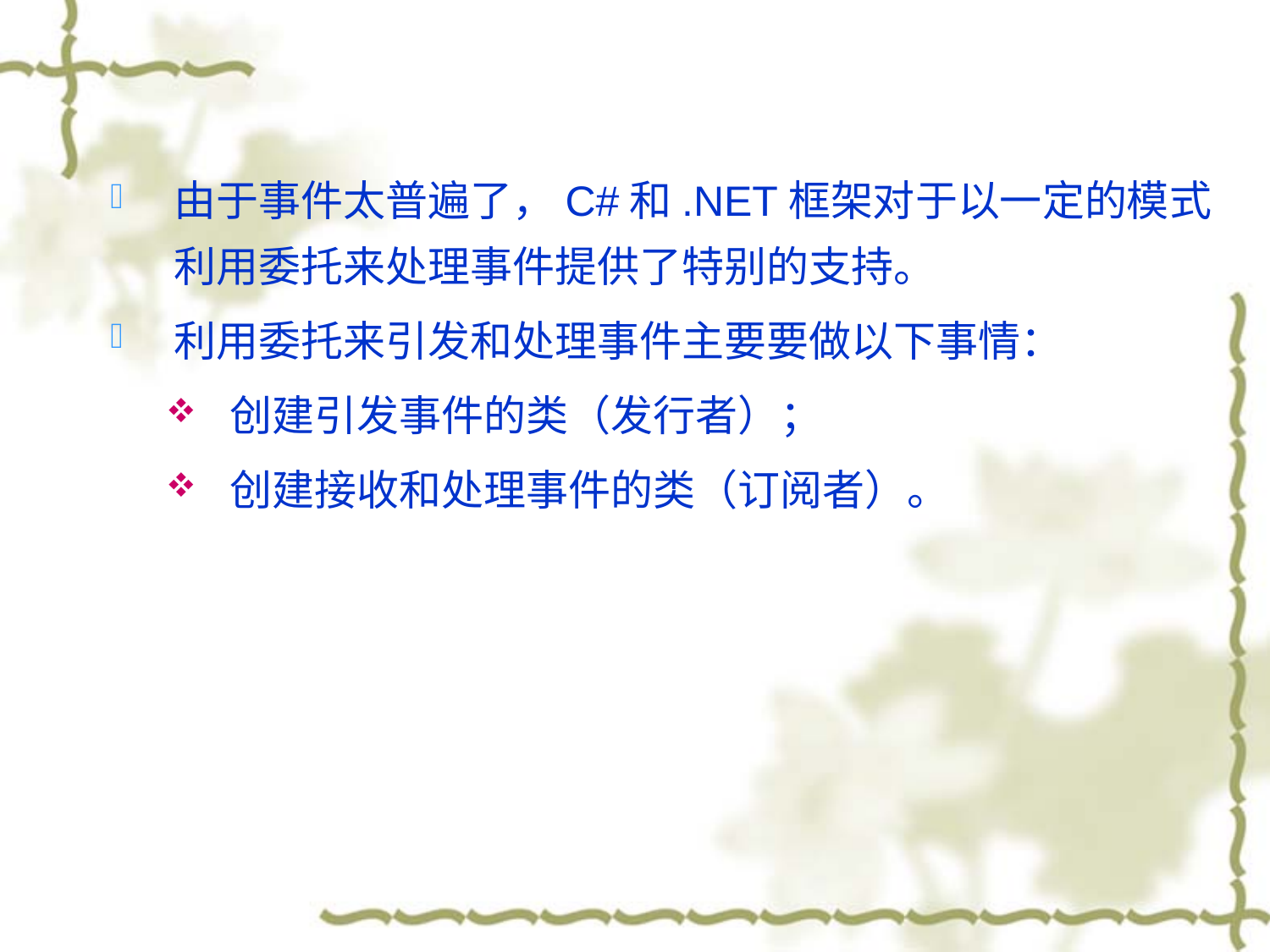

由于事件太普遍了，C#和.NET框架对于以一定的模式利用委托来处理事件提供了特别的支持。
利用委托来引发和处理事件主要要做以下事情：
创建引发事件的类（发行者）；
创建接收和处理事件的类（订阅者）。